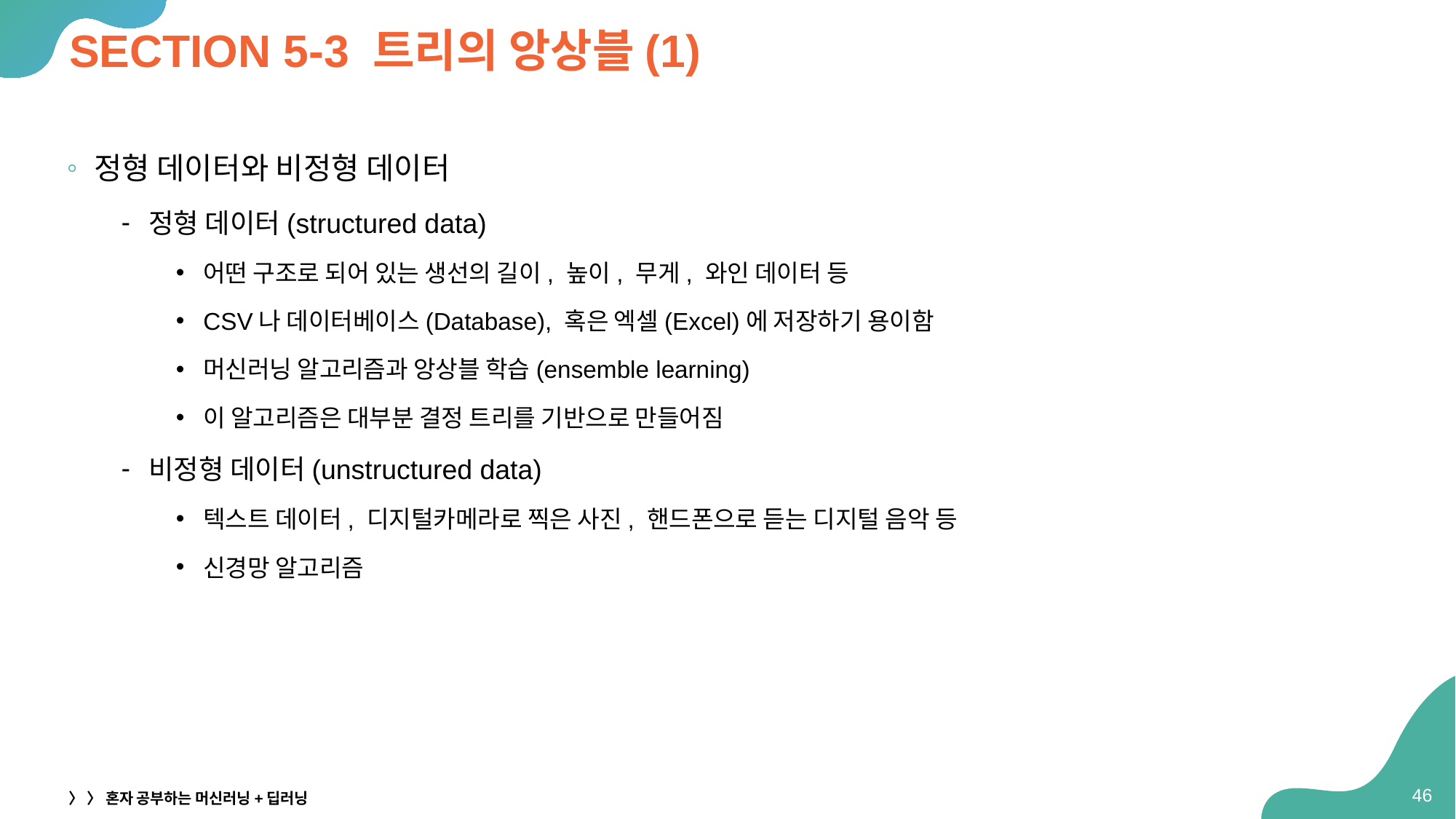

# SECTION 5-3 트리의 앙상블(1)
정형 데이터와 비정형 데이터
정형 데이터(structured data)
어떤 구조로 되어 있는 생선의 길이, 높이, 무게, 와인 데이터 등
CSV나 데이터베이스(Database), 혹은 엑셀(Excel)에 저장하기 용이함
머신러닝 알고리즘과 앙상블 학습(ensemble learning)
이 알고리즘은 대부분 결정 트리를 기반으로 만들어짐
비정형 데이터(unstructured data)
텍스트 데이터, 디지털카메라로 찍은 사진, 핸드폰으로 듣는 디지털 음악 등
신경망 알고리즘
46
〉 〉 혼자 공부하는 머신러닝+딥러닝